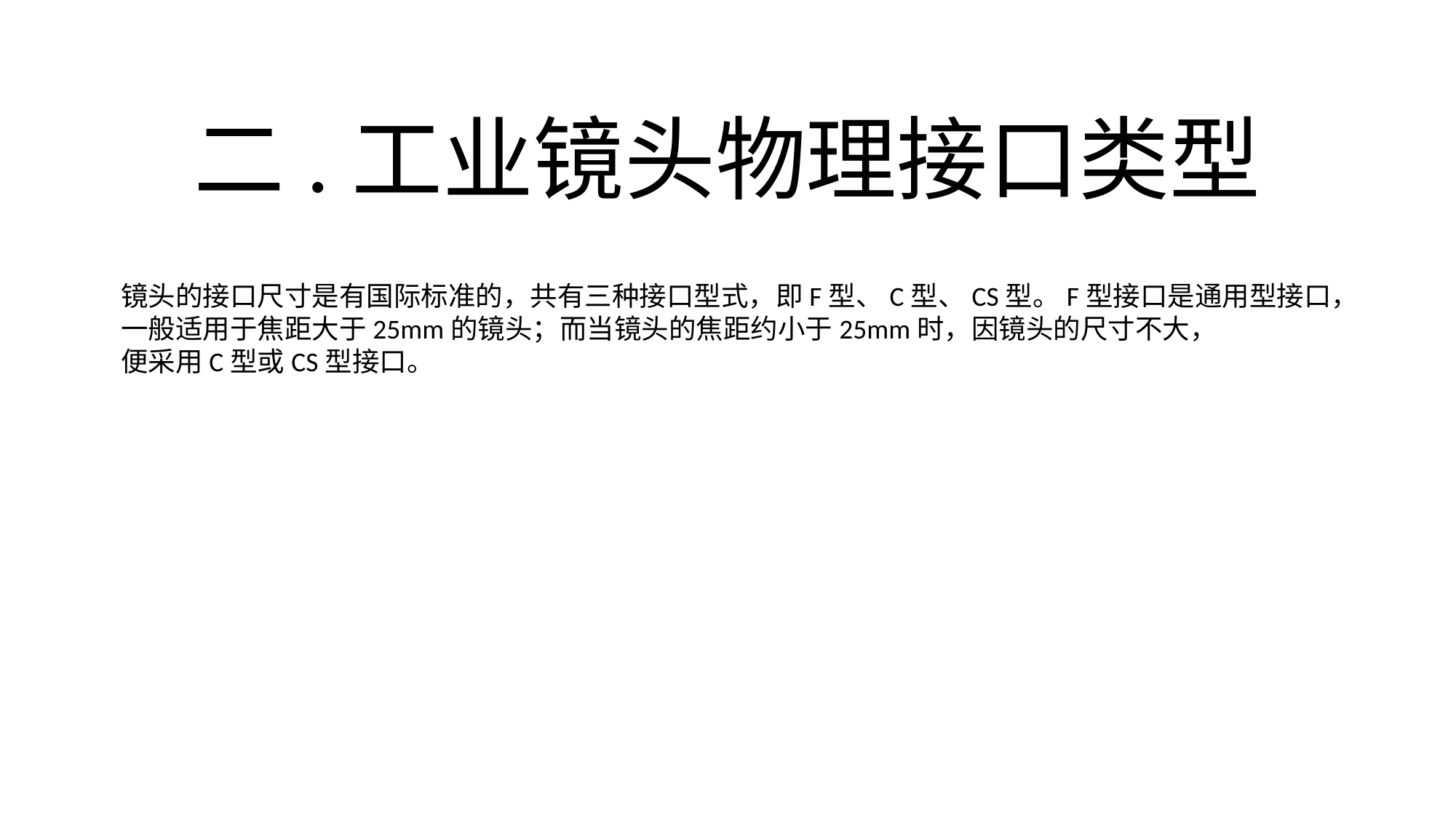

# 二.工业镜头物理接口类型
镜头的接口尺寸是有国际标准的，共有三种接口型式，即F型、C型、CS型。F型接口是通用型接口，
一般适用于焦距大于25mm的镜头；而当镜头的焦距约小于25mm时，因镜头的尺寸不大，
便采用C型或CS型接口。